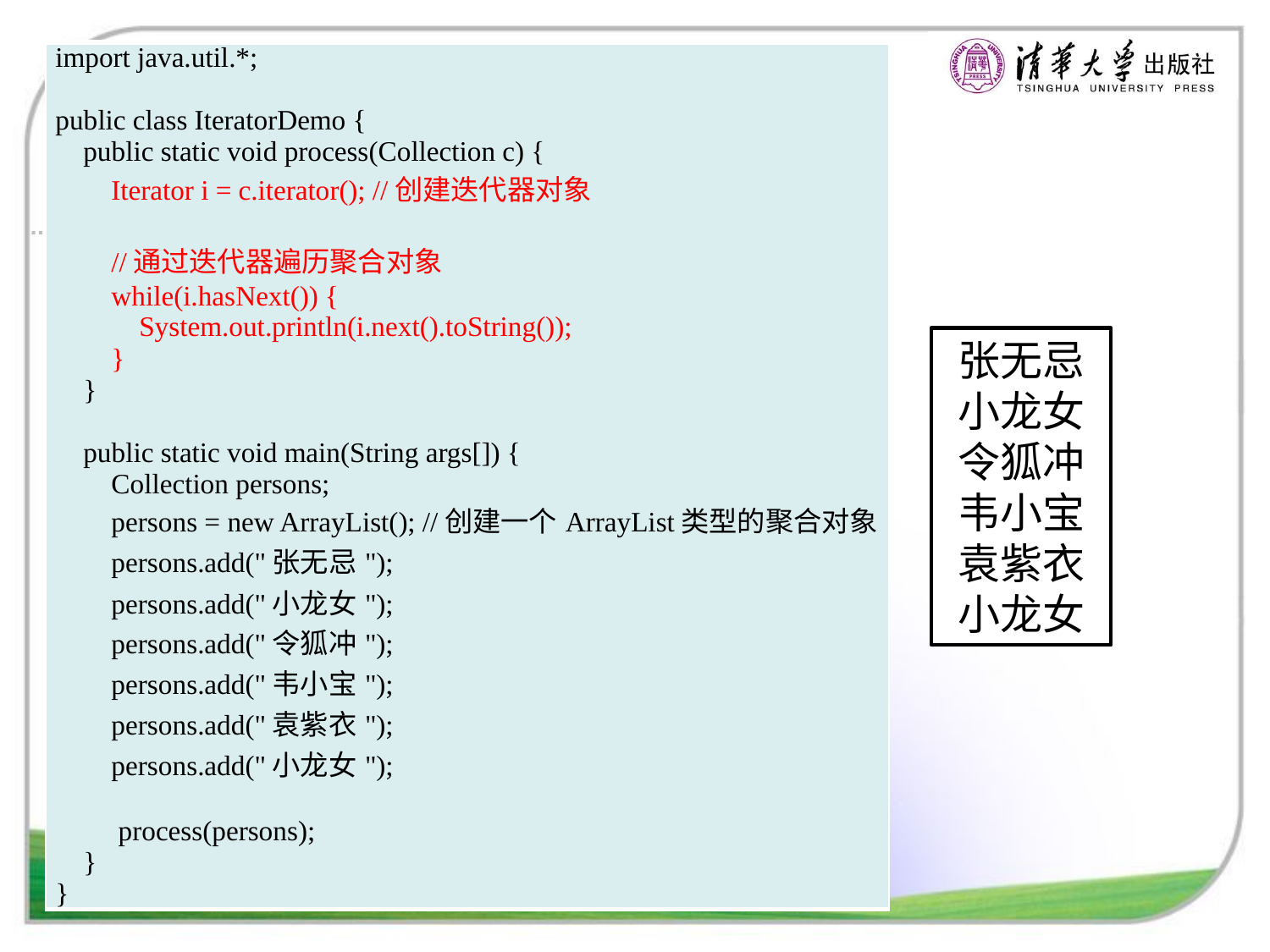

| import java.util.\*; public class IteratorDemo { public static void process(Collection c) { Iterator i = c.iterator(); //创建迭代器对象 //通过迭代器遍历聚合对象 while(i.hasNext()) { System.out.println(i.next().toString()); } } public static void main(String args[]) { Collection persons; persons = new ArrayList(); //创建一个ArrayList类型的聚合对象 persons.add("张无忌"); persons.add("小龙女"); persons.add("令狐冲"); persons.add("韦小宝"); persons.add("袁紫衣"); persons.add("小龙女"); process(persons); } } |
| --- |
# Java内置迭代器
应用

张无忌
小龙女
令狐冲
韦小宝
袁紫衣
小龙女